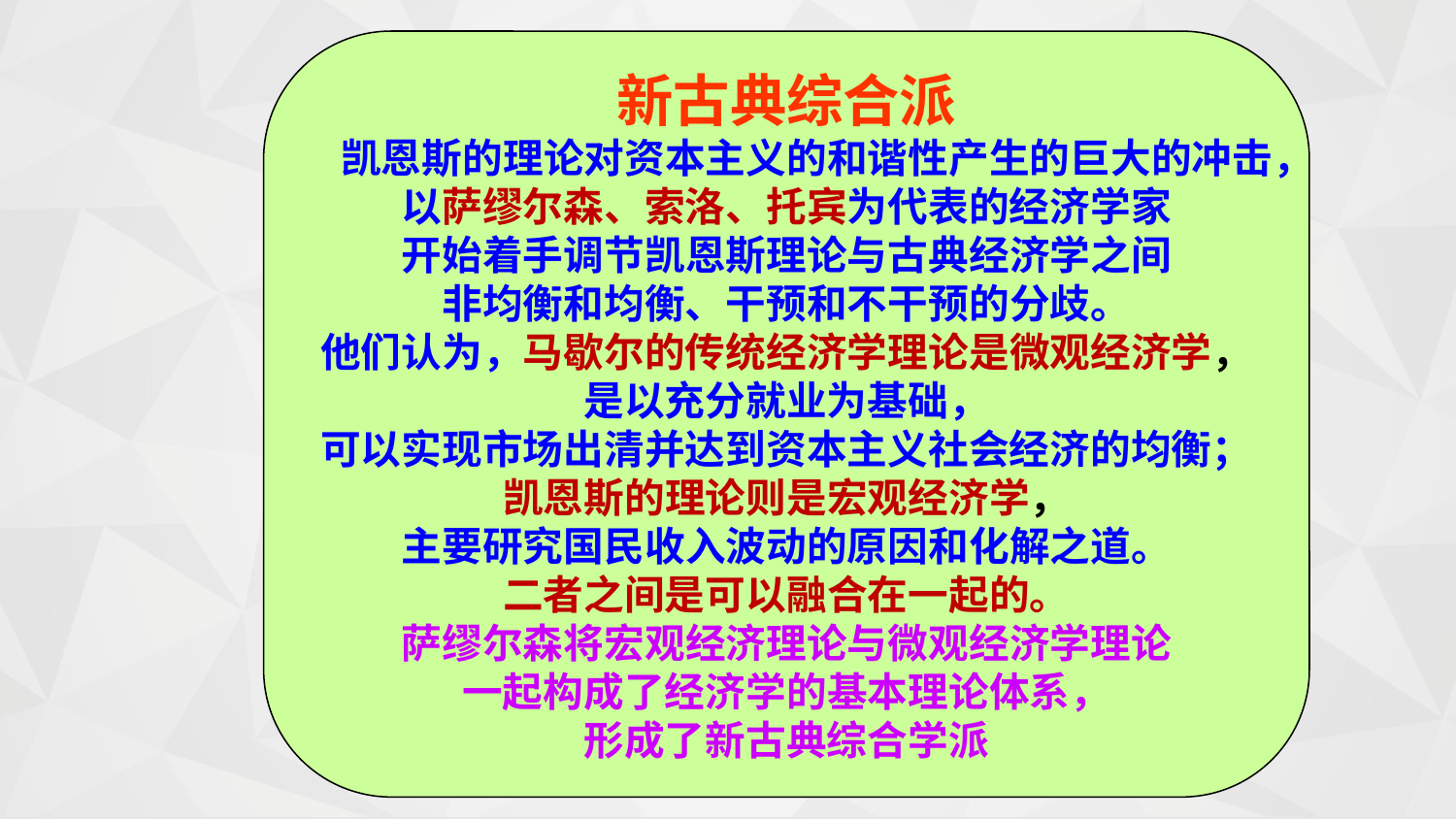

新古典综合派
        凯恩斯的理论对资本主义的和谐性产生的巨大的冲击，
以萨缪尔森、索洛、托宾为代表的经济学家
开始着手调节凯恩斯理论与古典经济学之间
非均衡和均衡、干预和不干预的分歧。
他们认为，马歇尔的传统经济学理论是微观经济学，
是以充分就业为基础，
可以实现市场出清并达到资本主义社会经济的均衡；
凯恩斯的理论则是宏观经济学，
主要研究国民收入波动的原因和化解之道。
二者之间是可以融合在一起的。
萨缪尔森将宏观经济理论与微观经济学理论
一起构成了经济学的基本理论体系，
形成了新古典综合学派